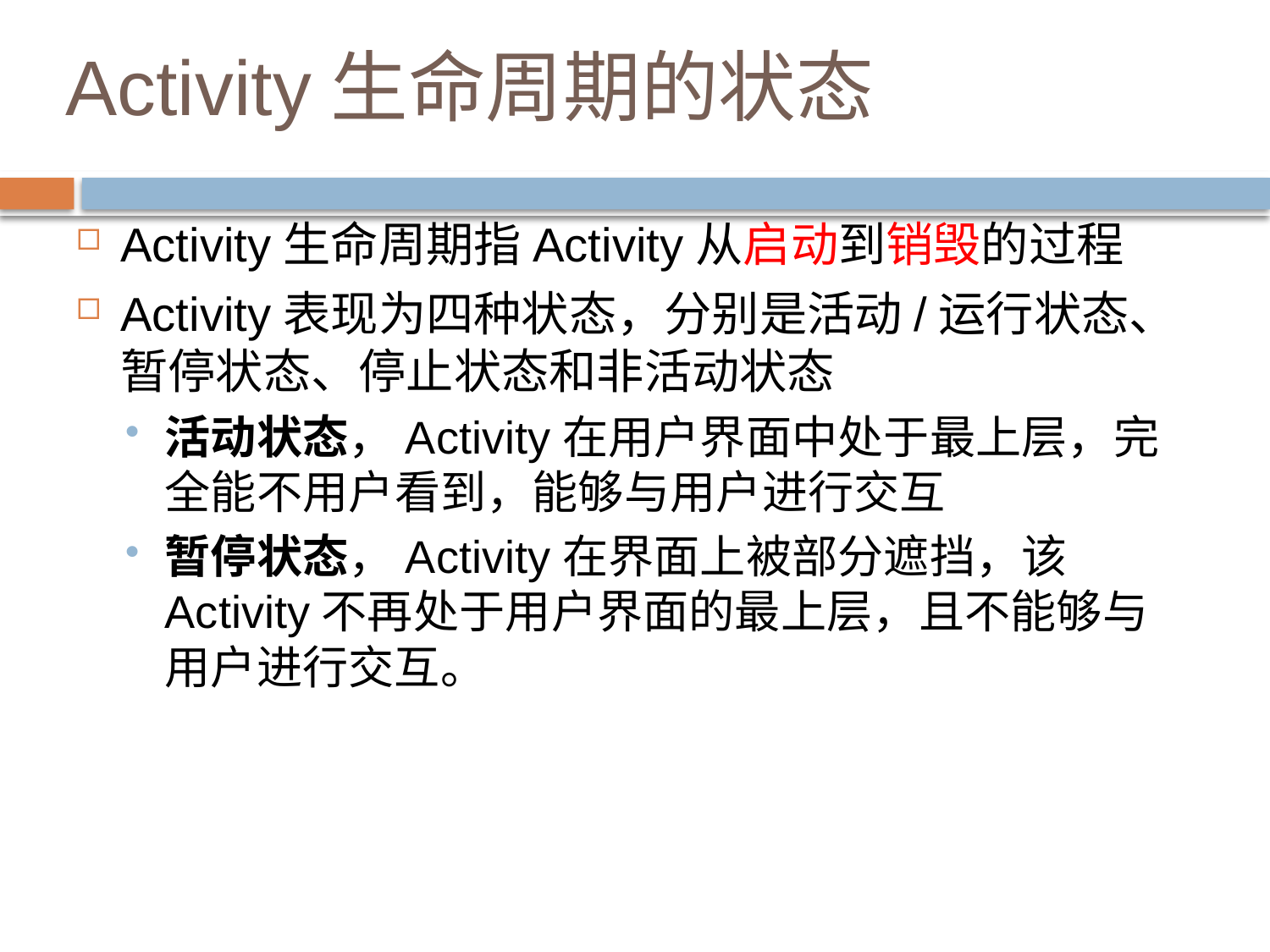

# Activity生命周期的状态
Activity生命周期指Activity从启动到销毁的过程
Activity表现为四种状态，分别是活动/运行状态、暂停状态、停止状态和非活动状态
活动状态，Activity在用户界面中处于最上层，完全能不用户看到，能够与用户进行交互
暂停状态，Activity在界面上被部分遮挡，该Activity不再处于用户界面的最上层，且不能够与用户进行交互。